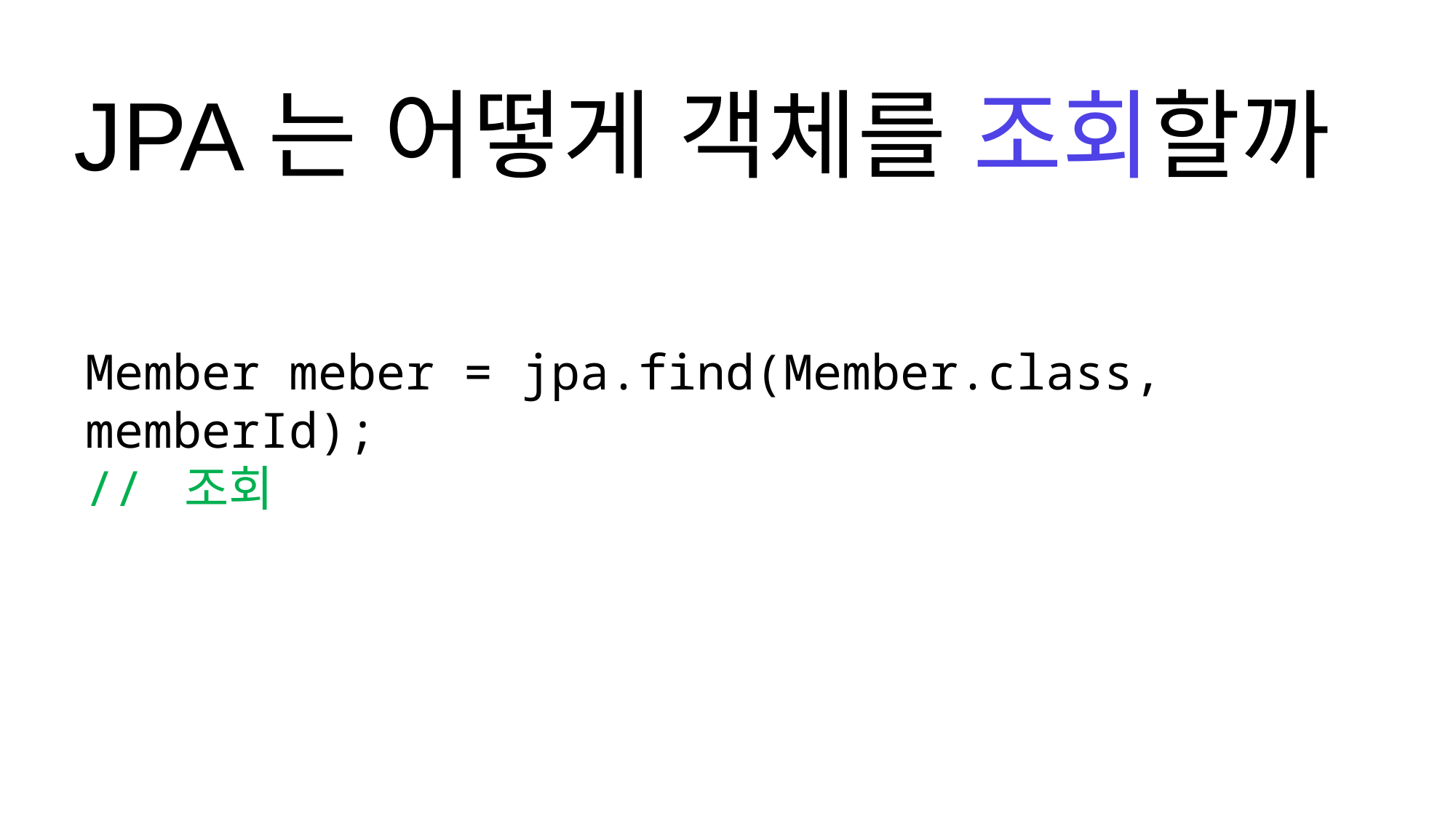

JPA는 어떻게 객체를 조회할까
Member meber = jpa.find(Member.class, memberId);
// 조회